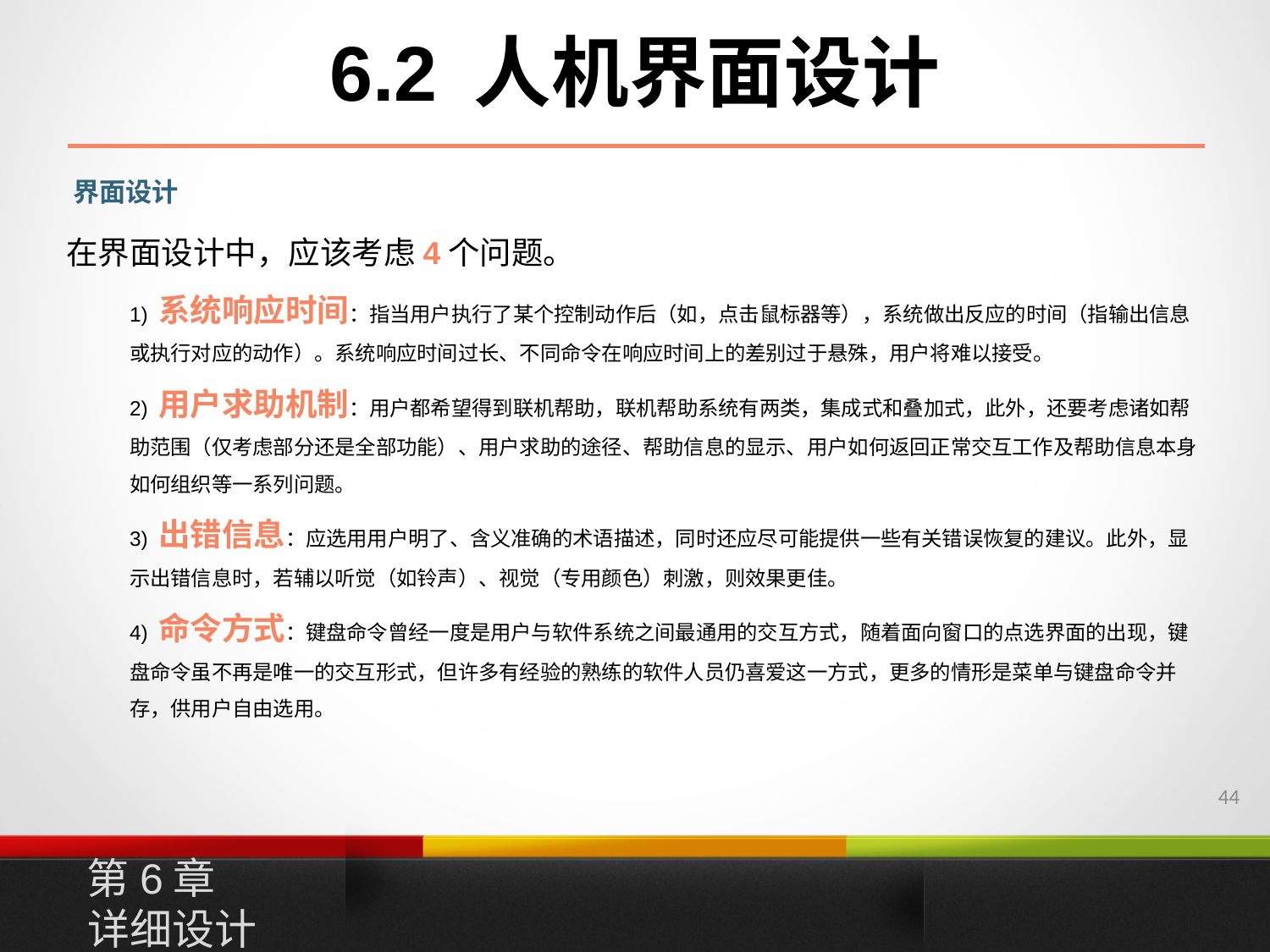

6.2 人机界面设计
界面设计
在界面设计中，应该考虑4个问题。
1) 系统响应时间：指当用户执行了某个控制动作后（如，点击鼠标器等），系统做出反应的时间（指输出信息或执行对应的动作）。系统响应时间过长、不同命令在响应时间上的差别过于悬殊，用户将难以接受。
2) 用户求助机制：用户都希望得到联机帮助，联机帮助系统有两类，集成式和叠加式，此外，还要考虑诸如帮助范围（仅考虑部分还是全部功能）、用户求助的途径、帮助信息的显示、用户如何返回正常交互工作及帮助信息本身如何组织等一系列问题。
3) 出错信息：应选用用户明了、含义准确的术语描述，同时还应尽可能提供一些有关错误恢复的建议。此外，显示出错信息时，若辅以听觉（如铃声）、视觉（专用颜色）刺激，则效果更佳。
4) 命令方式：键盘命令曾经一度是用户与软件系统之间最通用的交互方式，随着面向窗口的点选界面的出现，键盘命令虽不再是唯一的交互形式，但许多有经验的熟练的软件人员仍喜爱这一方式，更多的情形是菜单与键盘命令并存，供用户自由选用。
44
第6章
详细设计